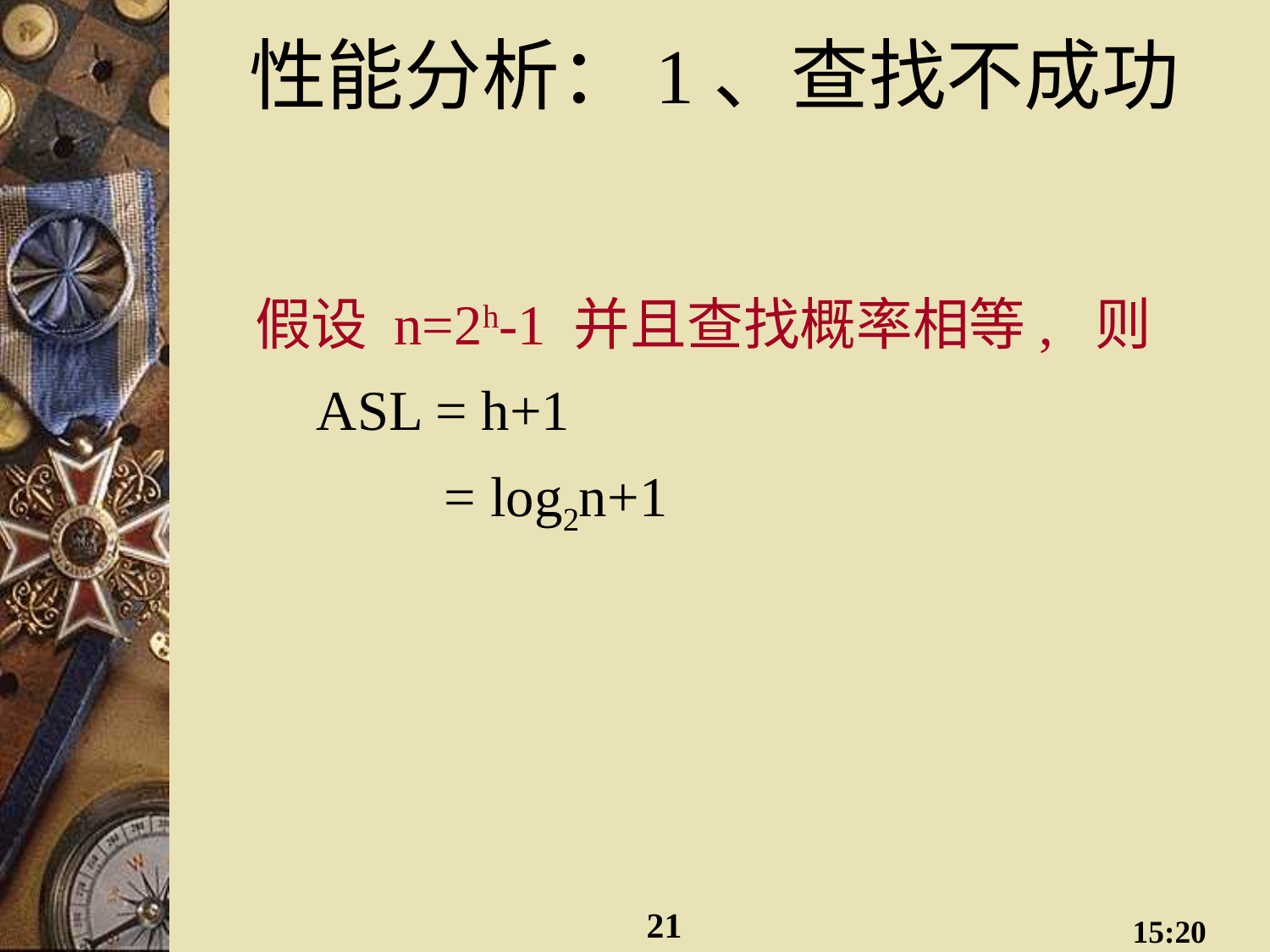

# 性能分析：1、查找不成功
   假设 n=2h-1 并且查找概率相等,  则
        ASL = h+1
                 = log2n+1